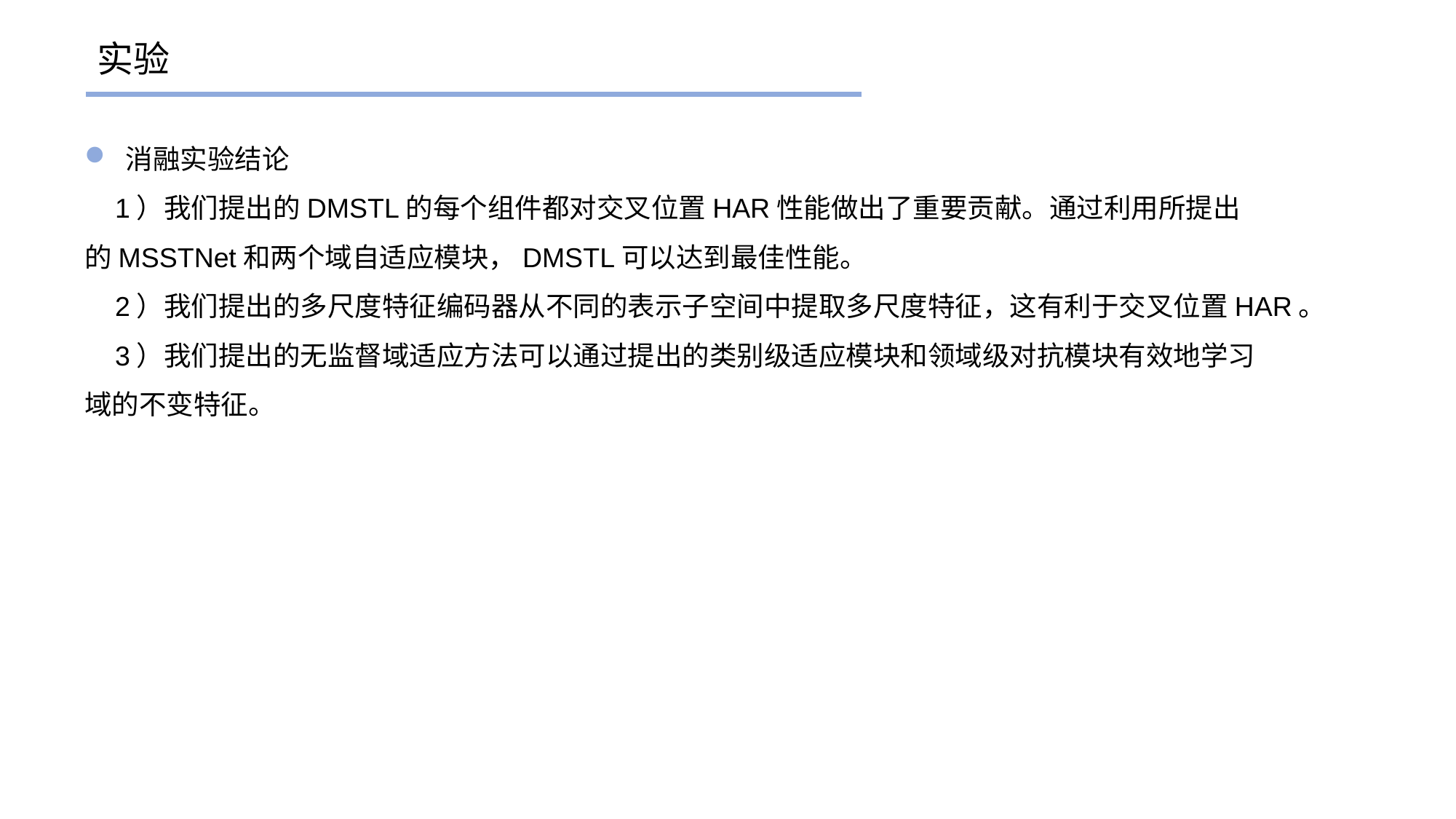

实验
消融实验结论
    1）我们提出的DMSTL的每个组件都对交叉位置HAR性能做出了重要贡献。通过利用所提出
的MSSTNet和两个域自适应模块，DMSTL可以达到最佳性能。
    2）我们提出的多尺度特征编码器从不同的表示子空间中提取多尺度特征，这有利于交叉位置HAR。
    3）我们提出的无监督域适应方法可以通过提出的类别级适应模块和领域级对抗模块有效地学习
域的不变特征。